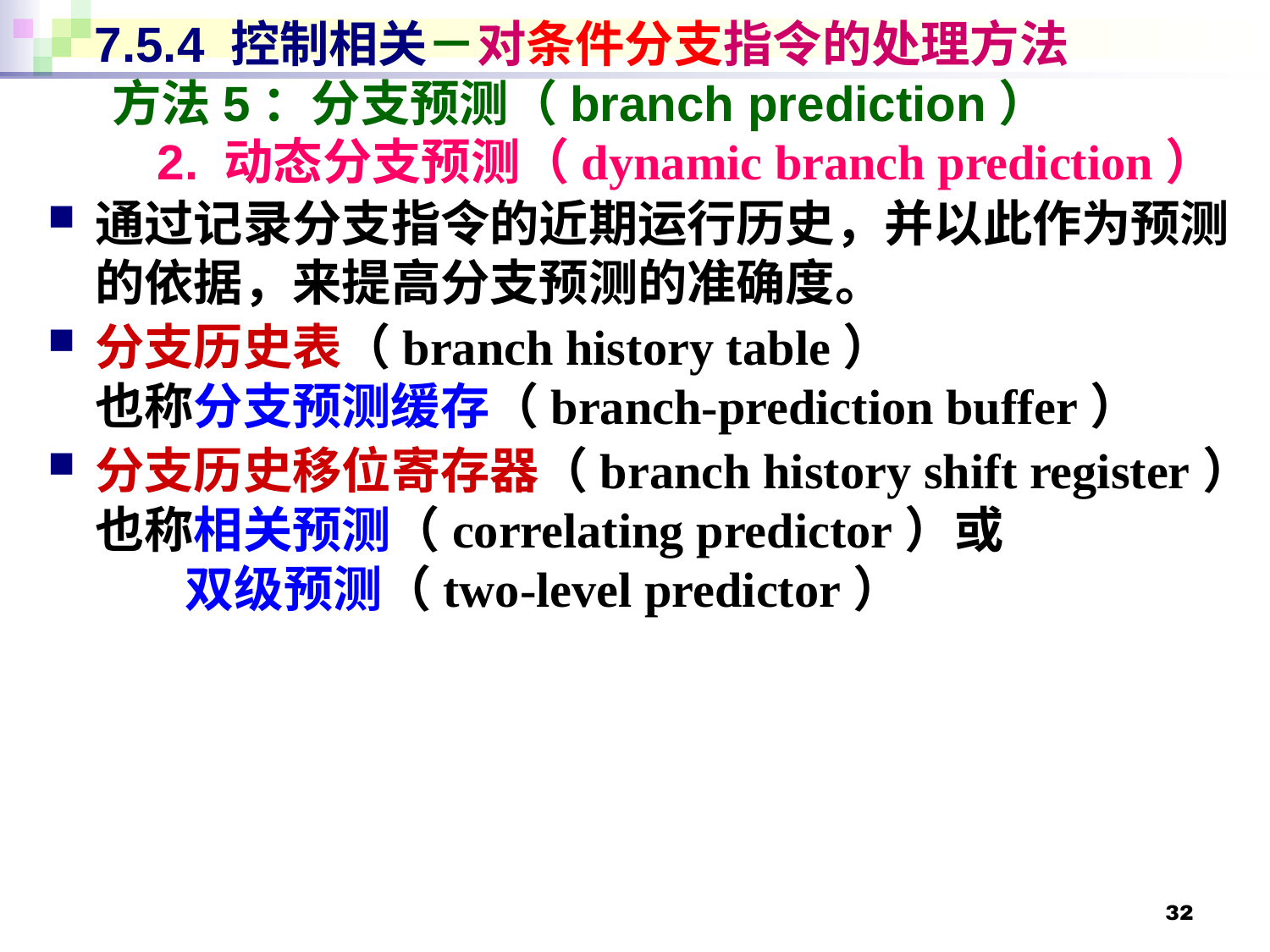

# 7.5.4 控制相关－对条件分支指令的处理方法
方法5：分支预测（branch prediction）
2. 动态分支预测（dynamic branch prediction）
通过记录分支指令的近期运行历史，并以此作为预测的依据，来提高分支预测的准确度。
分支历史表（branch history table）
也称分支预测缓存（branch-prediction buffer）
分支历史移位寄存器（branch history shift register）
也称相关预测（correlating predictor）或
        双级预测（two-level predictor）
32